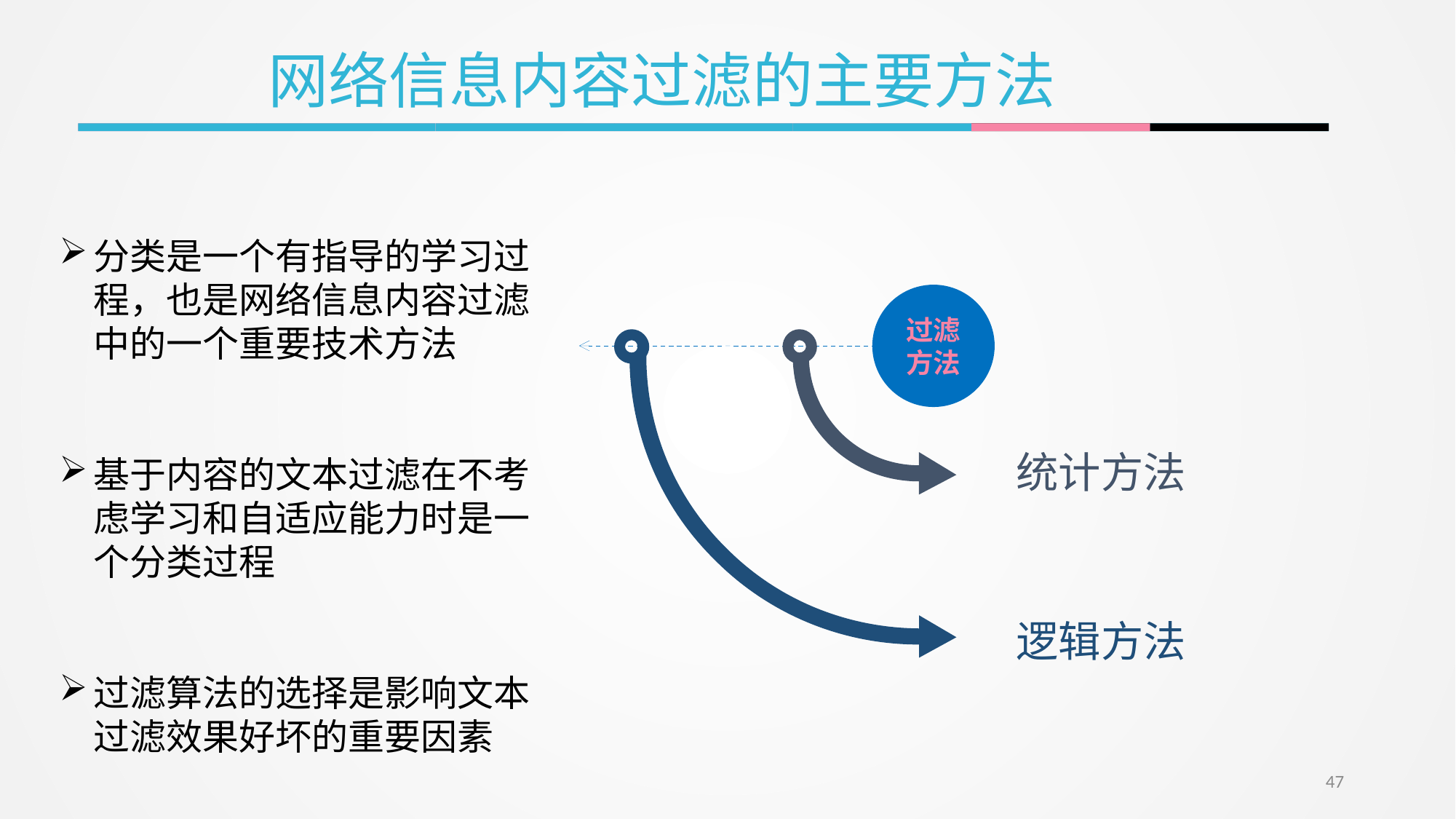

网络信息内容过滤的主要方法

分类是一个有指导的学习过程，也是网络信息内容过滤中的一个重要技术方法

基于内容的文本过滤在不考虑学习和自适应能力时是一个分类过程

过滤算法的选择是影响文本过滤效果好坏的重要因素
过滤方法

统计方法
逻辑方法
47